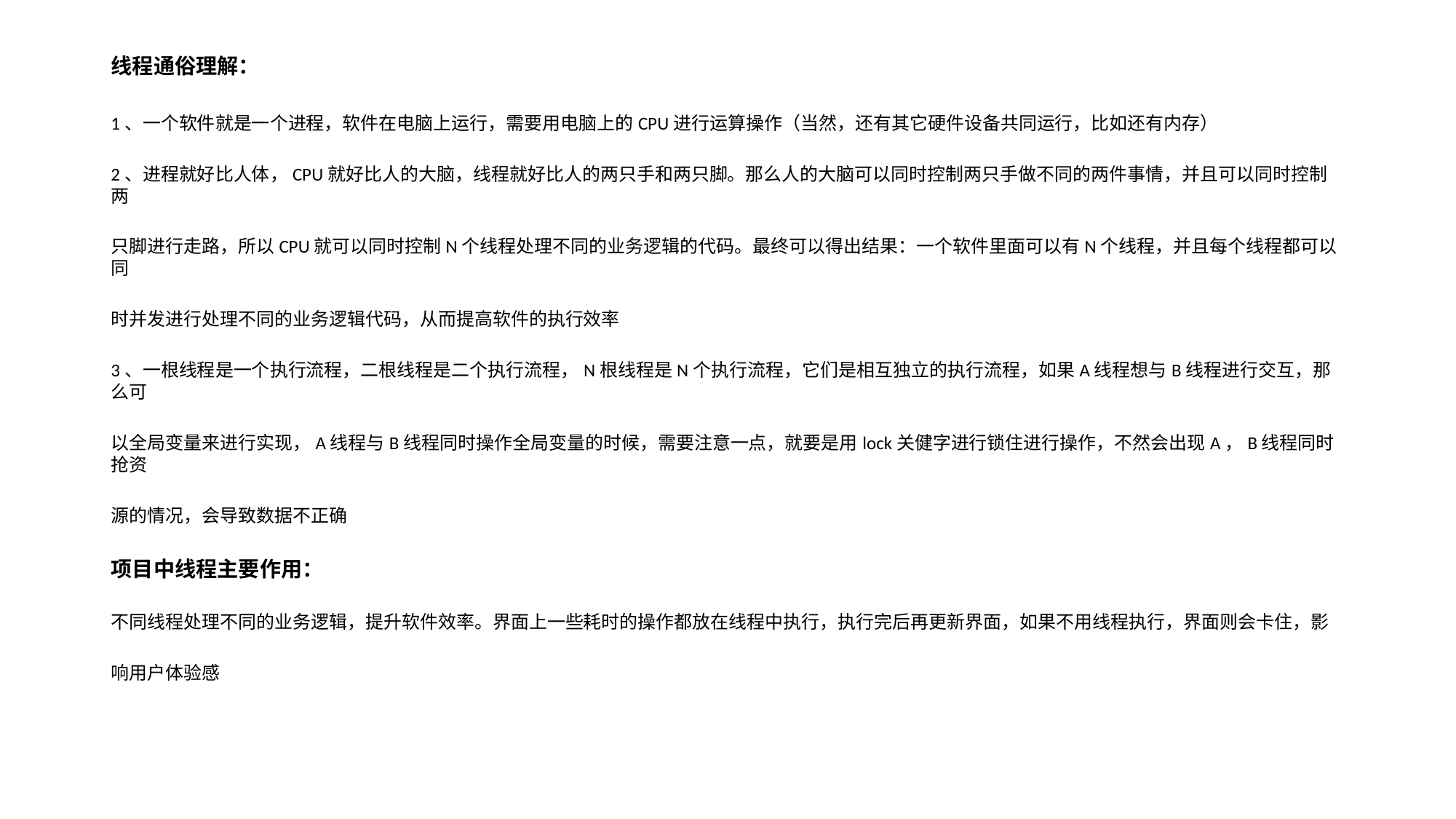

线程通俗理解：

1、一个软件就是一个进程，软件在电脑上运行，需要用电脑上的CPU进行运算操作（当然，还有其它硬件设备共同运行，比如还有内存）

2、进程就好比人体，CPU就好比人的大脑，线程就好比人的两只手和两只脚。那么人的大脑可以同时控制两只手做不同的两件事情，并且可以同时控制两

只脚进行走路，所以CPU就可以同时控制N个线程处理不同的业务逻辑的代码。最终可以得出结果：一个软件里面可以有N个线程，并且每个线程都可以同

时并发进行处理不同的业务逻辑代码，从而提高软件的执行效率

3、一根线程是一个执行流程，二根线程是二个执行流程，N根线程是N个执行流程，它们是相互独立的执行流程，如果A线程想与B线程进行交互，那么可

以全局变量来进行实现，A线程与B线程同时操作全局变量的时候，需要注意一点，就要是用lock关健字进行锁住进行操作，不然会出现A，B线程同时抢资

源的情况，会导致数据不正确

项目中线程主要作用：

不同线程处理不同的业务逻辑，提升软件效率。界面上一些耗时的操作都放在线程中执行，执行完后再更新界面，如果不用线程执行，界面则会卡住，影

响用户体验感